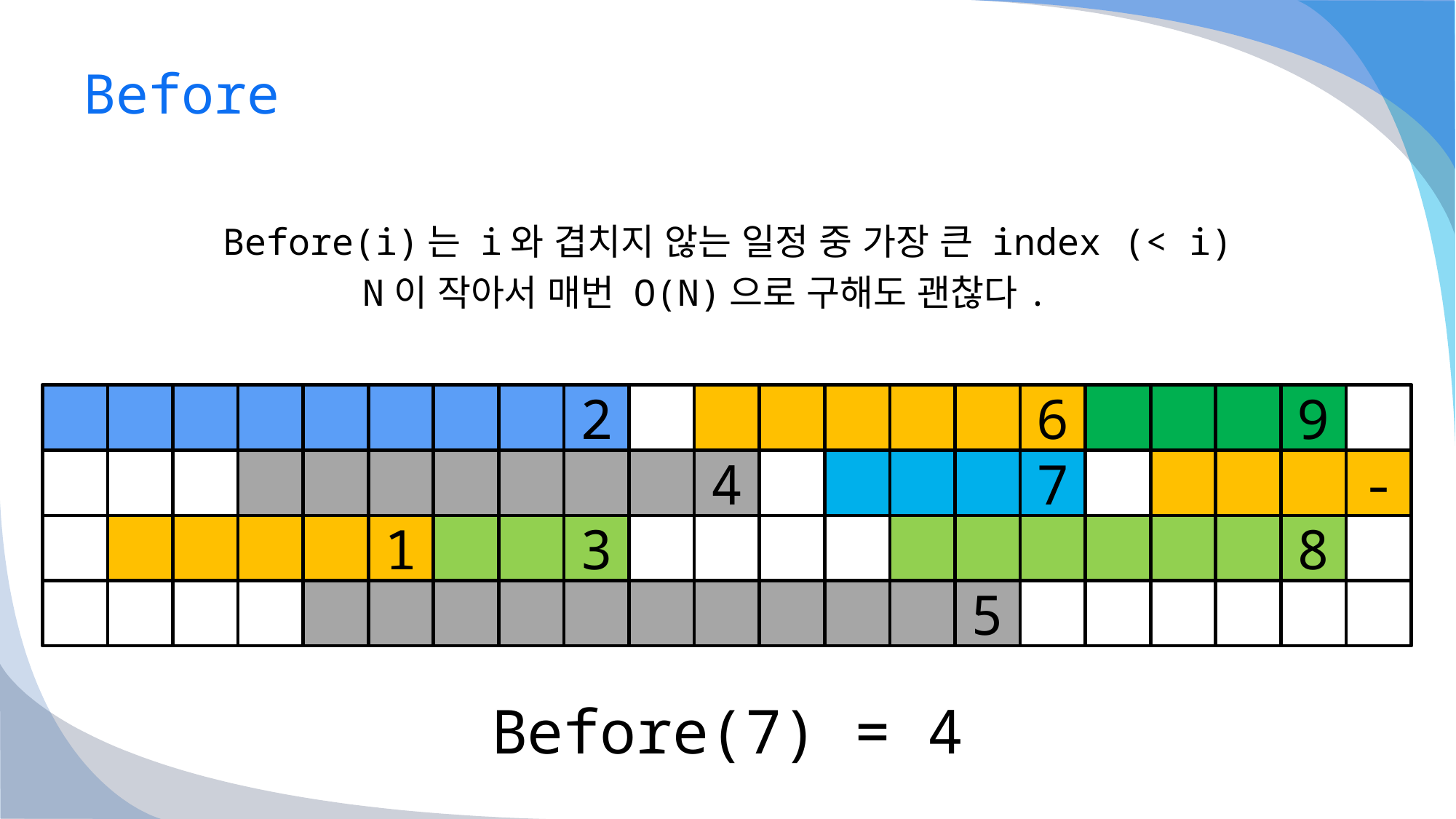

# Before

Before(i)는 i와 겹치지 않는 일정 중 가장 큰 index (< i)
N이 작아서 매번 O(N)으로 구해도 괜찮다.

2

6

9

4

7

-

1

3

8

5

Before(7) = 4